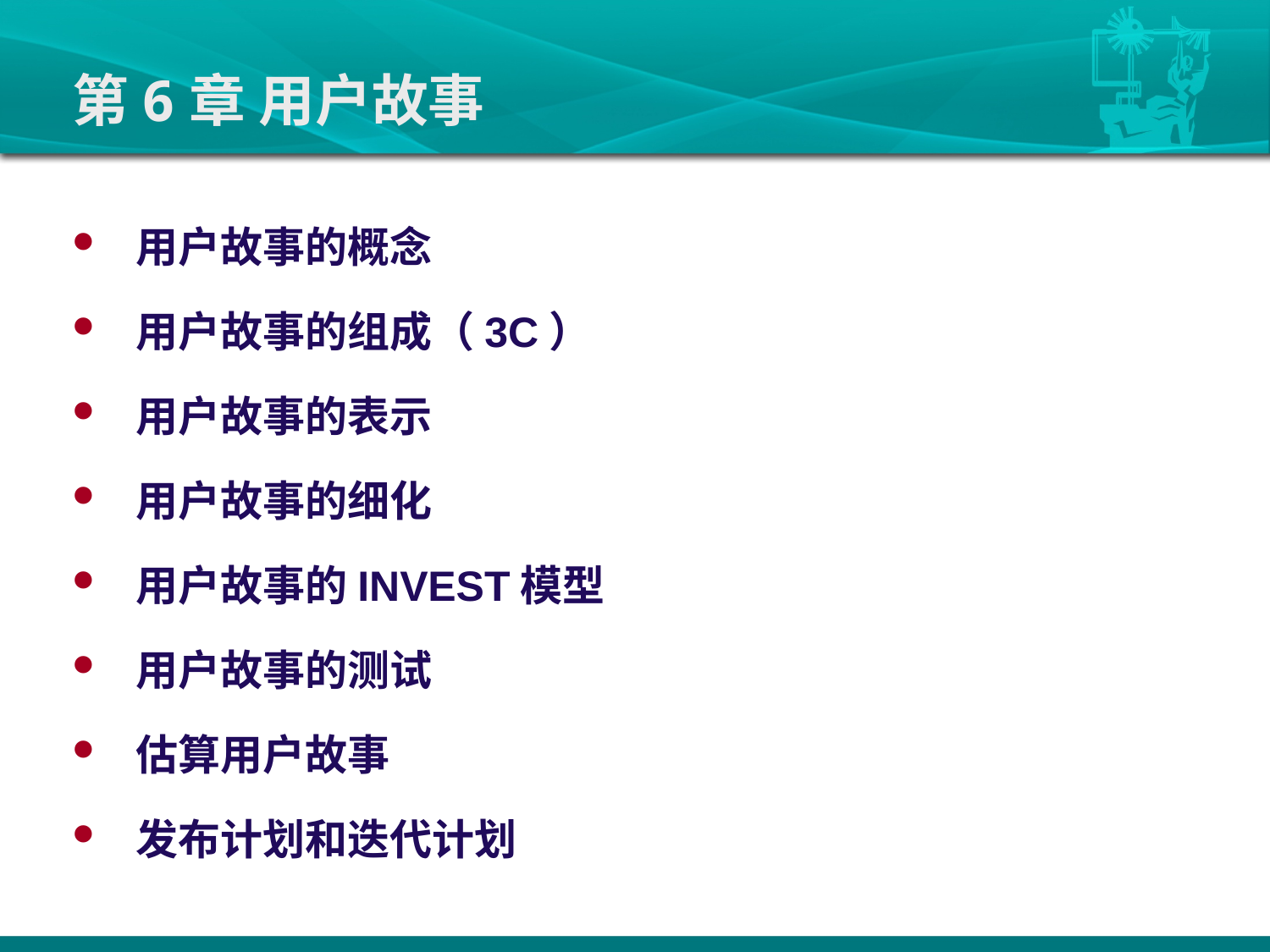

# 第6章 用户故事
用户故事的概念
用户故事的组成（3C）
用户故事的表示
用户故事的细化
用户故事的INVEST模型
用户故事的测试
估算用户故事
发布计划和迭代计划